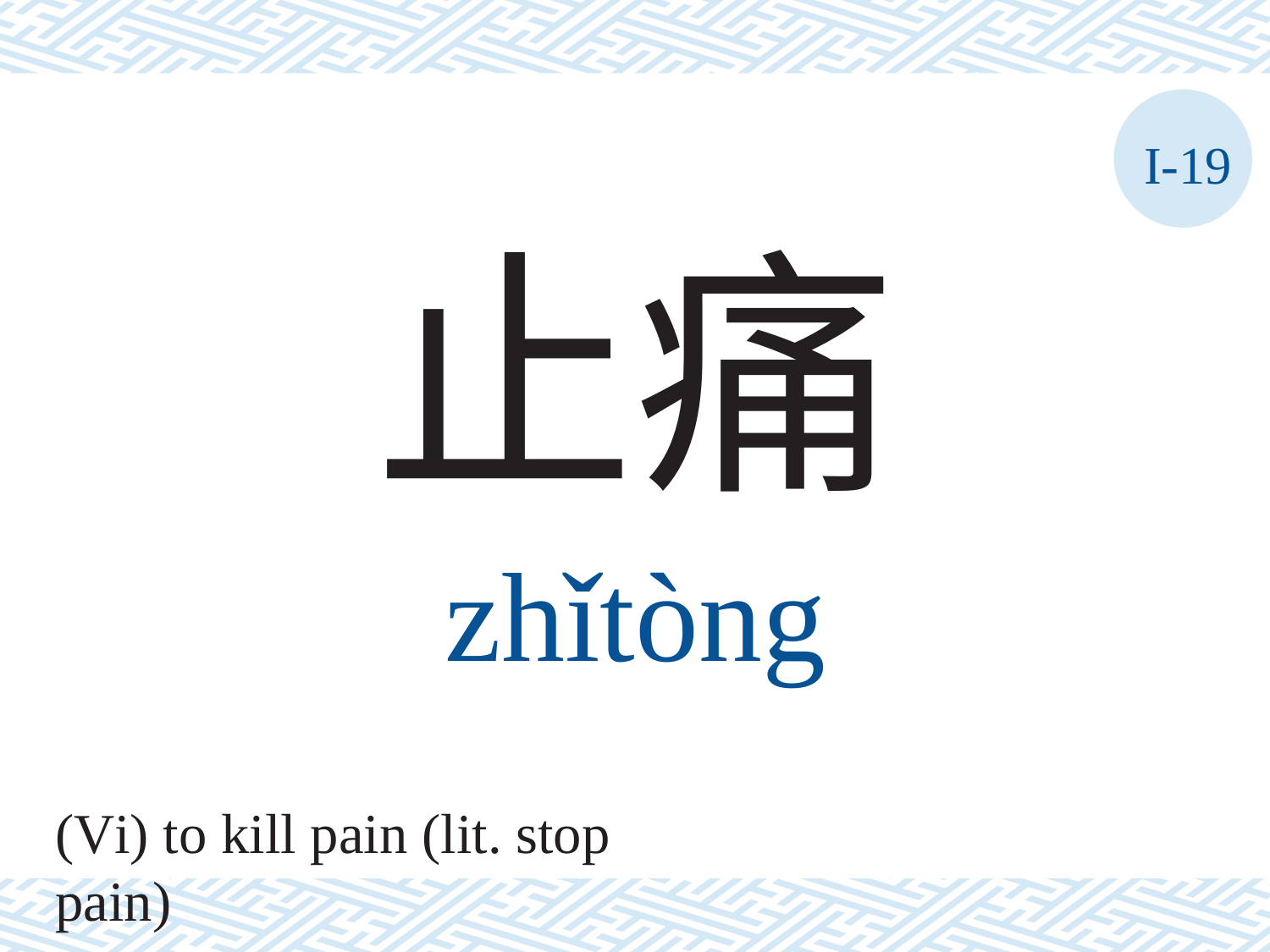

I-19
止痛
zhǐtòng
(Vi) to kill pain (lit. stop pain)